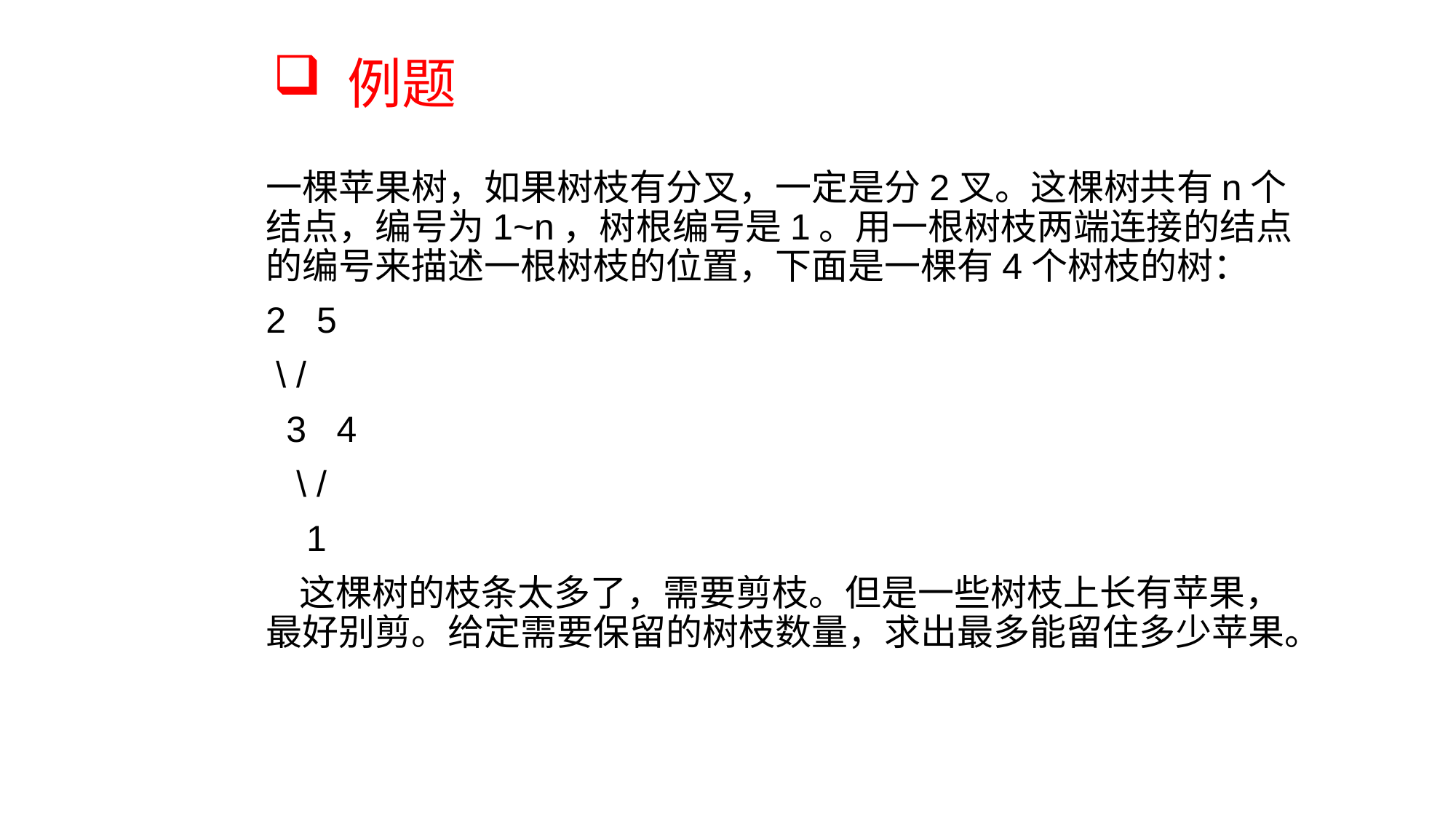

# 例题
一棵苹果树，如果树枝有分叉，一定是分2叉。这棵树共有n个结点，编号为1~n，树根编号是1。用一根树枝两端连接的结点的编号来描述一根树枝的位置，下面是一棵有4个树枝的树：
2   5
 \ /
  3   4
   \ /
    1
   这棵树的枝条太多了，需要剪枝。但是一些树枝上长有苹果，最好别剪。给定需要保留的树枝数量，求出最多能留住多少苹果。